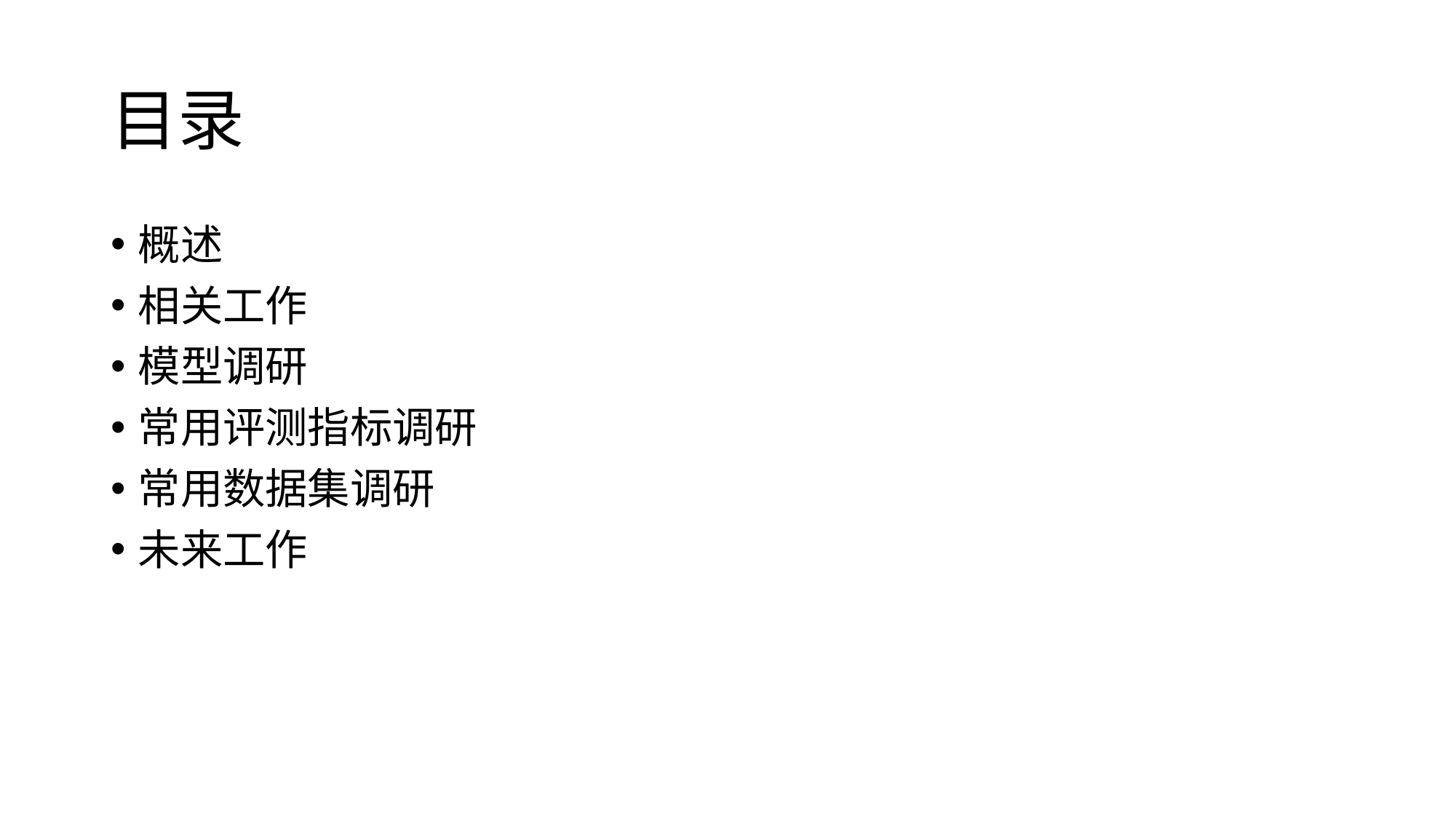

# 目录
概述
相关工作
模型调研
常用评测指标调研
常用数据集调研
未来工作